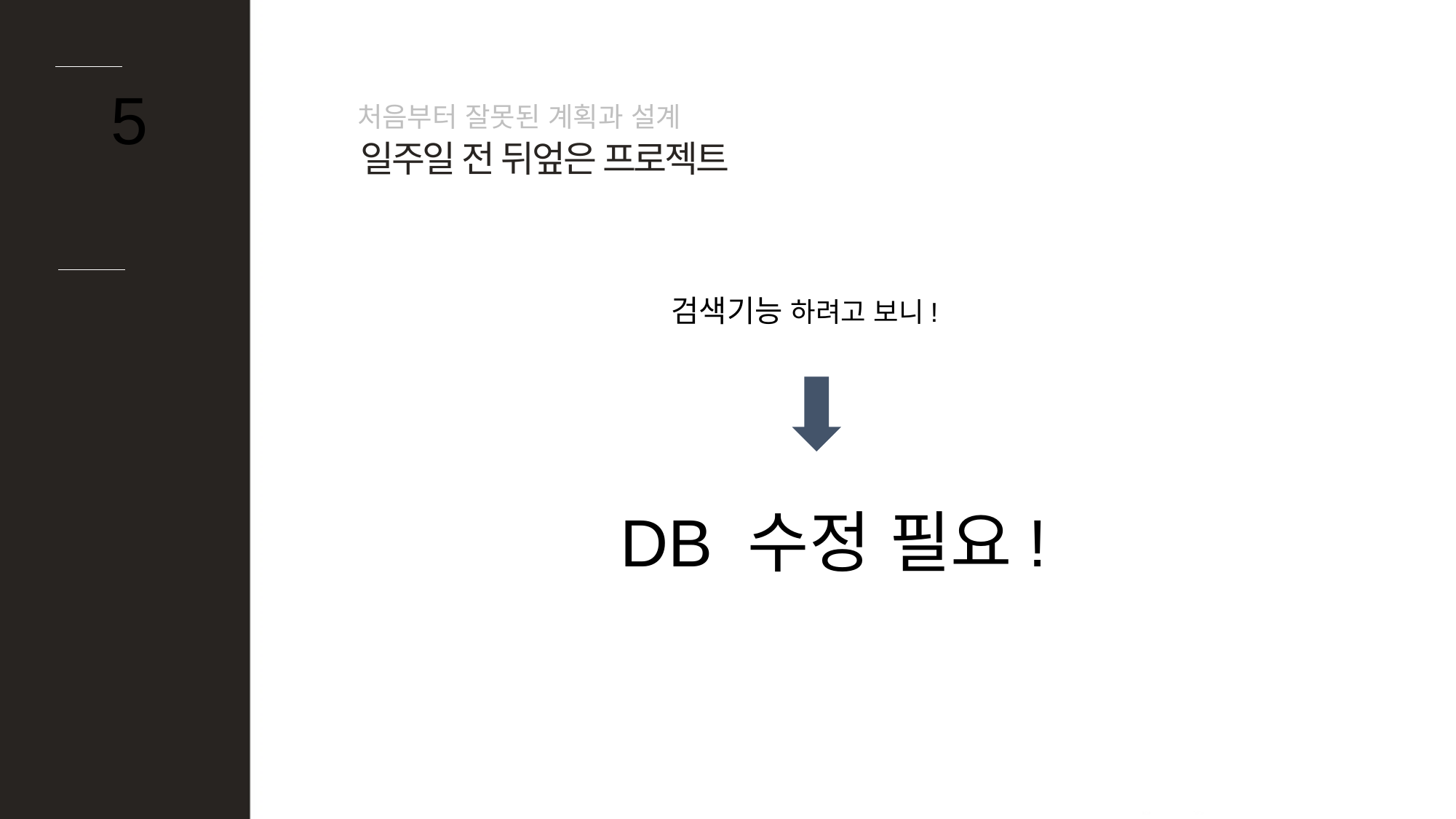

# 5
처음부터 잘못된 계획과 설계
01.
프로젝트
진행
일주일 전 뒤엎은 프로젝트
검색기능 하려고 보니!

DB 수정 필요!